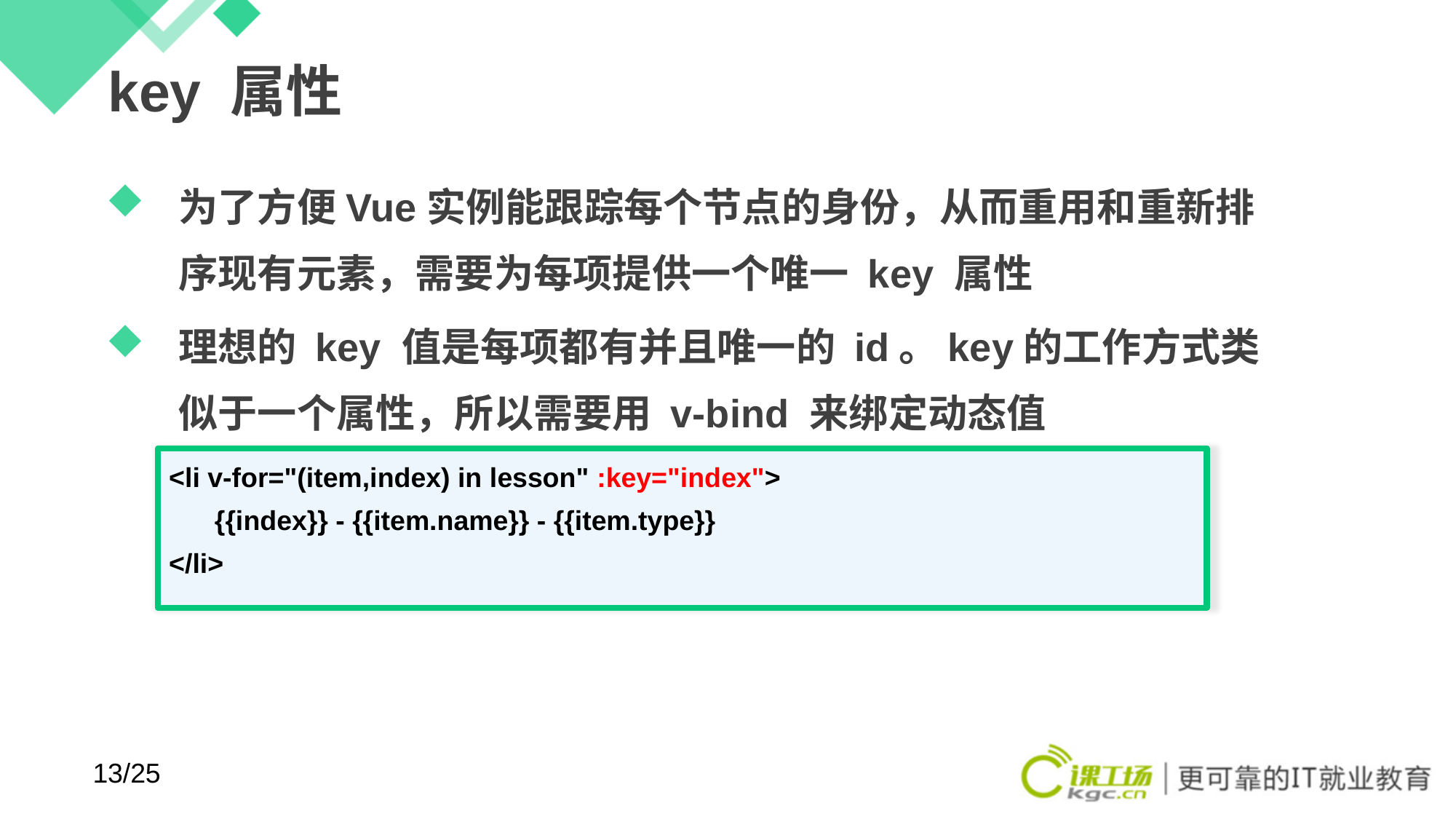

# key 属性
为了方便Vue实例能跟踪每个节点的身份，从而重用和重新排序现有元素，需要为每项提供一个唯一 key 属性
理想的 key 值是每项都有并且唯一的 id。key的工作方式类似于一个属性，所以需要用 v-bind 来绑定动态值

<li v-for="(item,index) in lesson" :key="index">
      {{index}} - {{item.name}} - {{item.type}}
</li>